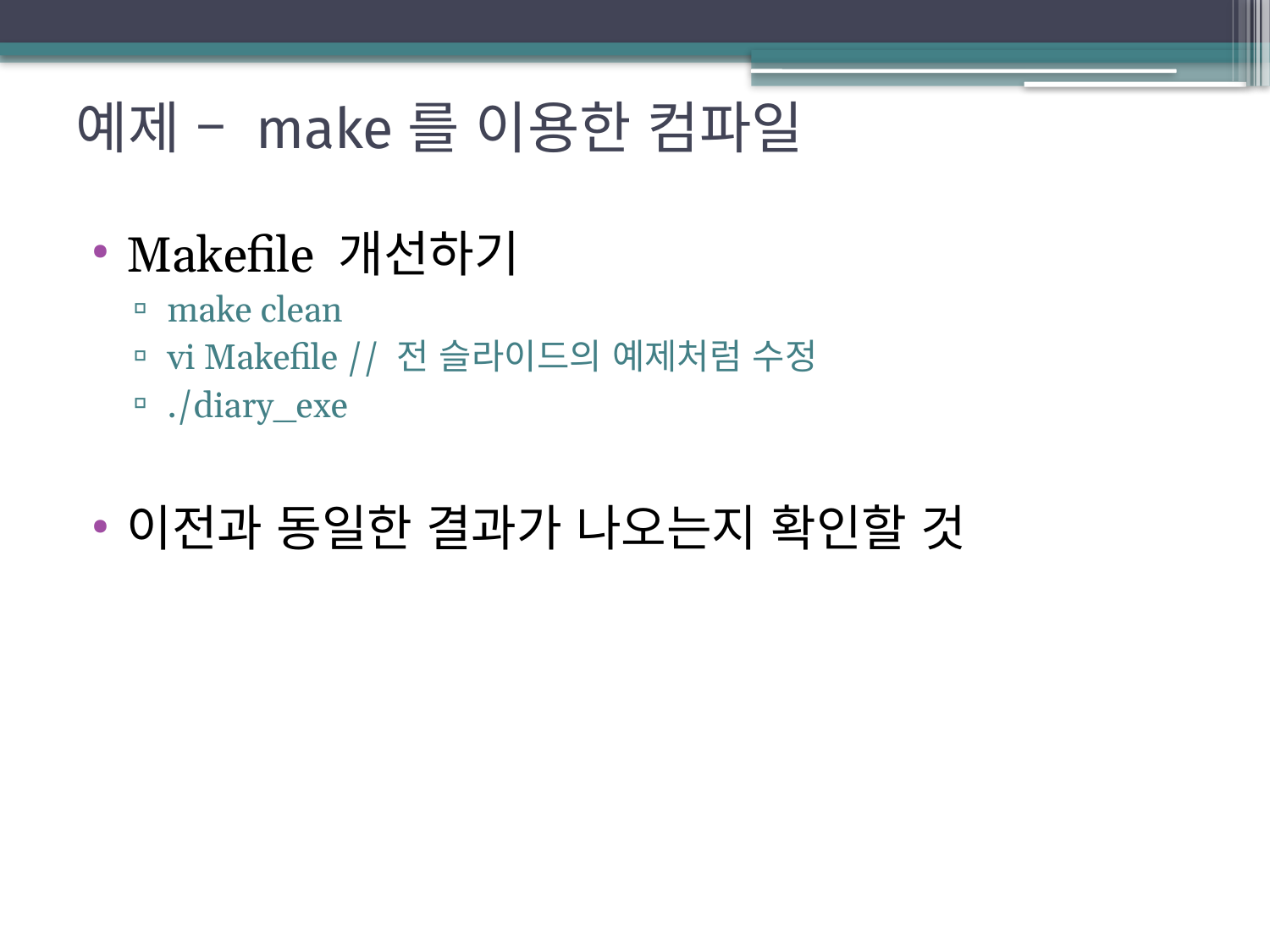

# 예제 – make를 이용한 컴파일
Makefile 개선하기
make clean
vi Makefile // 전 슬라이드의 예제처럼 수정
./diary_exe

이전과 동일한 결과가 나오는지 확인할 것